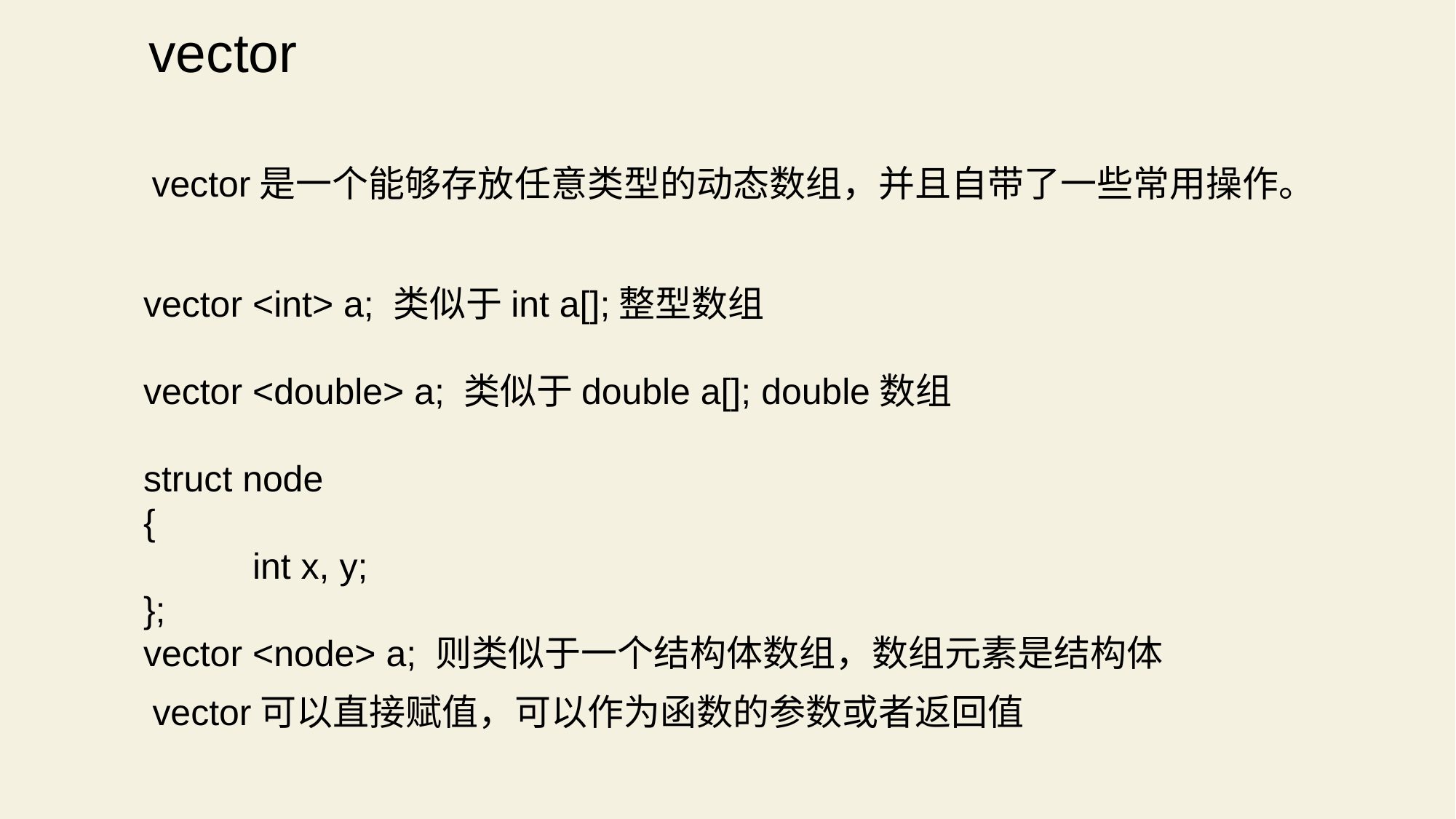

vector
vector是一个能够存放任意类型的动态数组，并且自带了一些常用操作。
vector <int> a; 类似于int a[];整型数组

vector <double> a; 类似于double a[]; double数组

struct node
{
	int x, y;
};
vector <node> a; 则类似于一个结构体数组，数组元素是结构体
vector可以直接赋值，可以作为函数的参数或者返回值